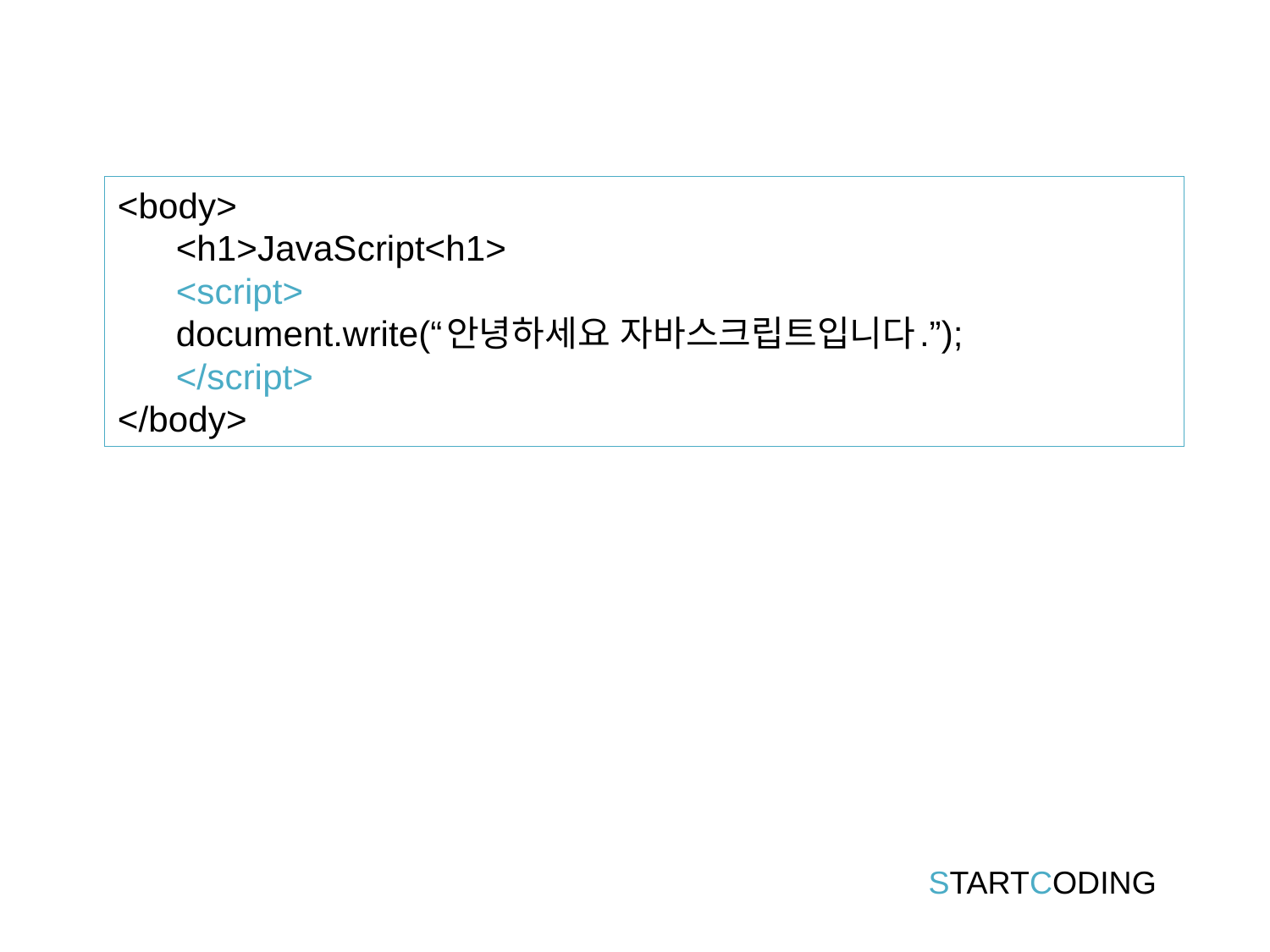

<body>
	<h1>JavaScript<h1>
	<script>
		document.write(“안녕하세요 자바스크립트입니다.”);
	</script>
</body>
STARTCODING